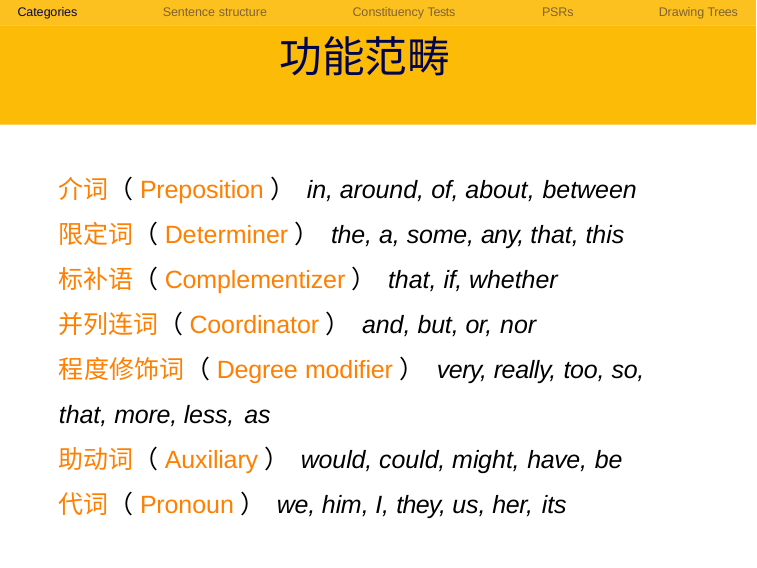

Categories	Sentence structure	Constituency Tests	PSRs	Drawing Trees
# 功能范畴
介词（Preposition） in, around, of, about, between
限定词（Determiner） the, a, some, any, that, this
标补语（Complementizer） that, if, whether
并列连词（Coordinator） and, but, or, nor
程度修饰词（Degree modifier） very, really, too, so, that, more, less, as
助动词（Auxiliary） would, could, might, have, be
代词（Pronoun） we, him, I, they, us, her, its